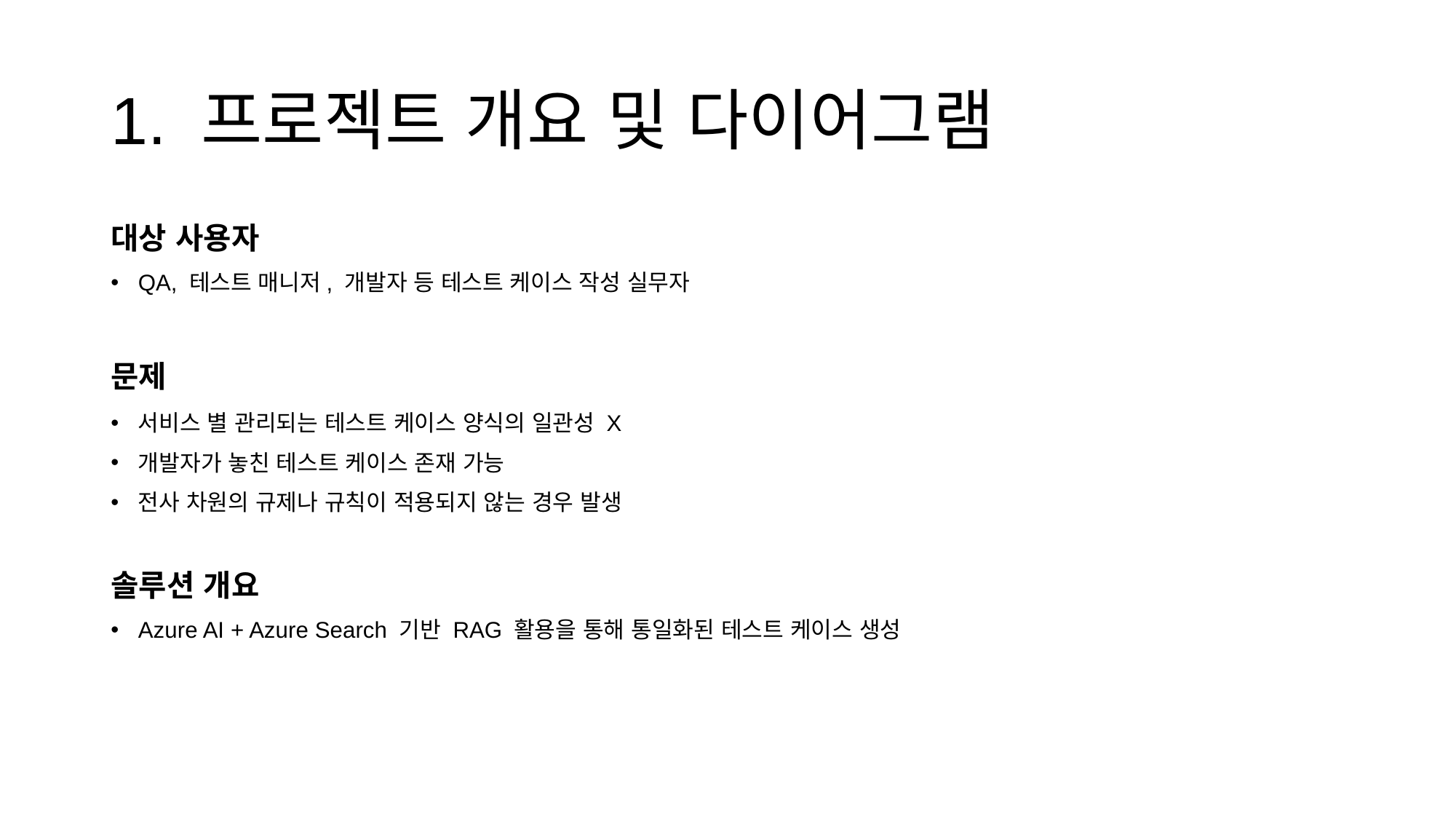

# 1. 프로젝트 개요 및 다이어그램
대상 사용자
QA, 테스트 매니저, 개발자 등 테스트 케이스 작성 실무자

문제
서비스 별 관리되는 테스트 케이스 양식의 일관성 X
개발자가 놓친 테스트 케이스 존재 가능
전사 차원의 규제나 규칙이 적용되지 않는 경우 발생

솔루션 개요
Azure AI + Azure Search 기반 RAG 활용을 통해 통일화된 테스트 케이스 생성